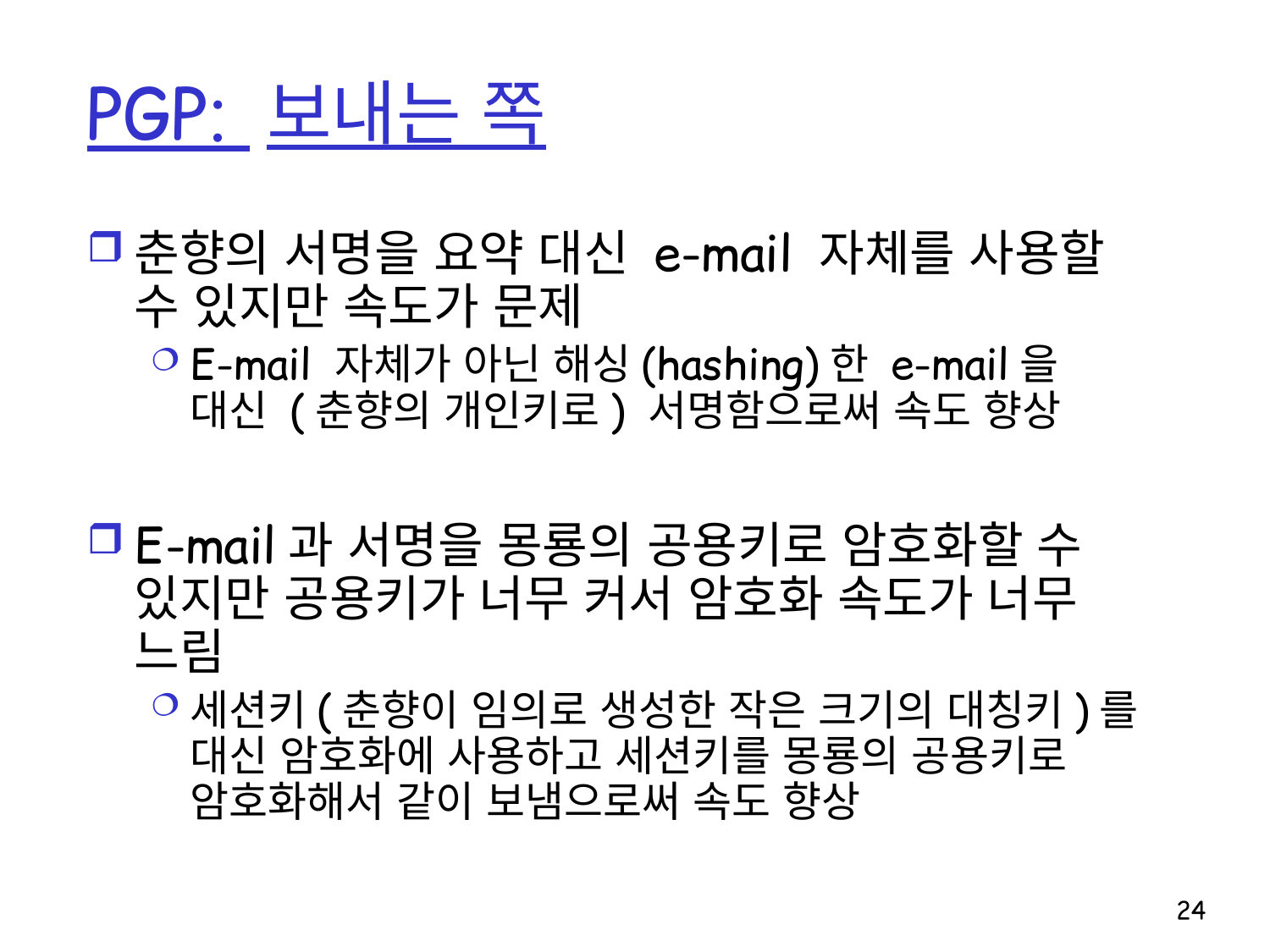

# PGP: 보내는 쪽
춘향의 서명을 요약 대신 e-mail 자체를 사용할 수 있지만 속도가 문제
E-mail 자체가 아닌 해싱(hashing)한 e-mail을 대신 (춘향의 개인키로) 서명함으로써 속도 향상

E-mail과 서명을 몽룡의 공용키로 암호화할 수 있지만 공용키가 너무 커서 암호화 속도가 너무 느림
세션키(춘향이 임의로 생성한 작은 크기의 대칭키)를 대신 암호화에 사용하고 세션키를 몽룡의 공용키로 암호화해서 같이 보냄으로써 속도 향상

24